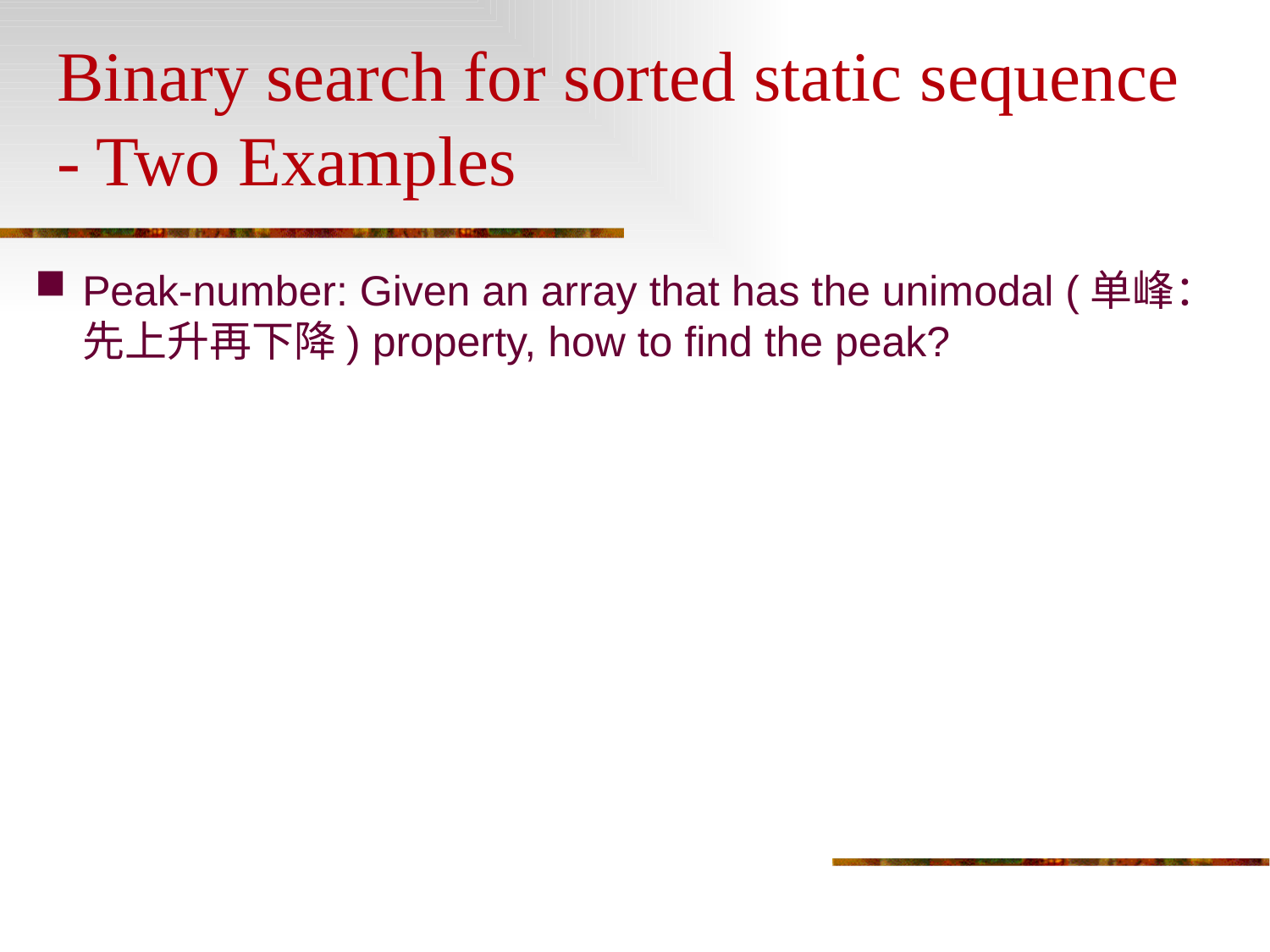

# Binary search for sorted static sequence - Two Examples
Peak-number: Given an array that has the unimodal (单峰：先上升再下降) property, how to find the peak?